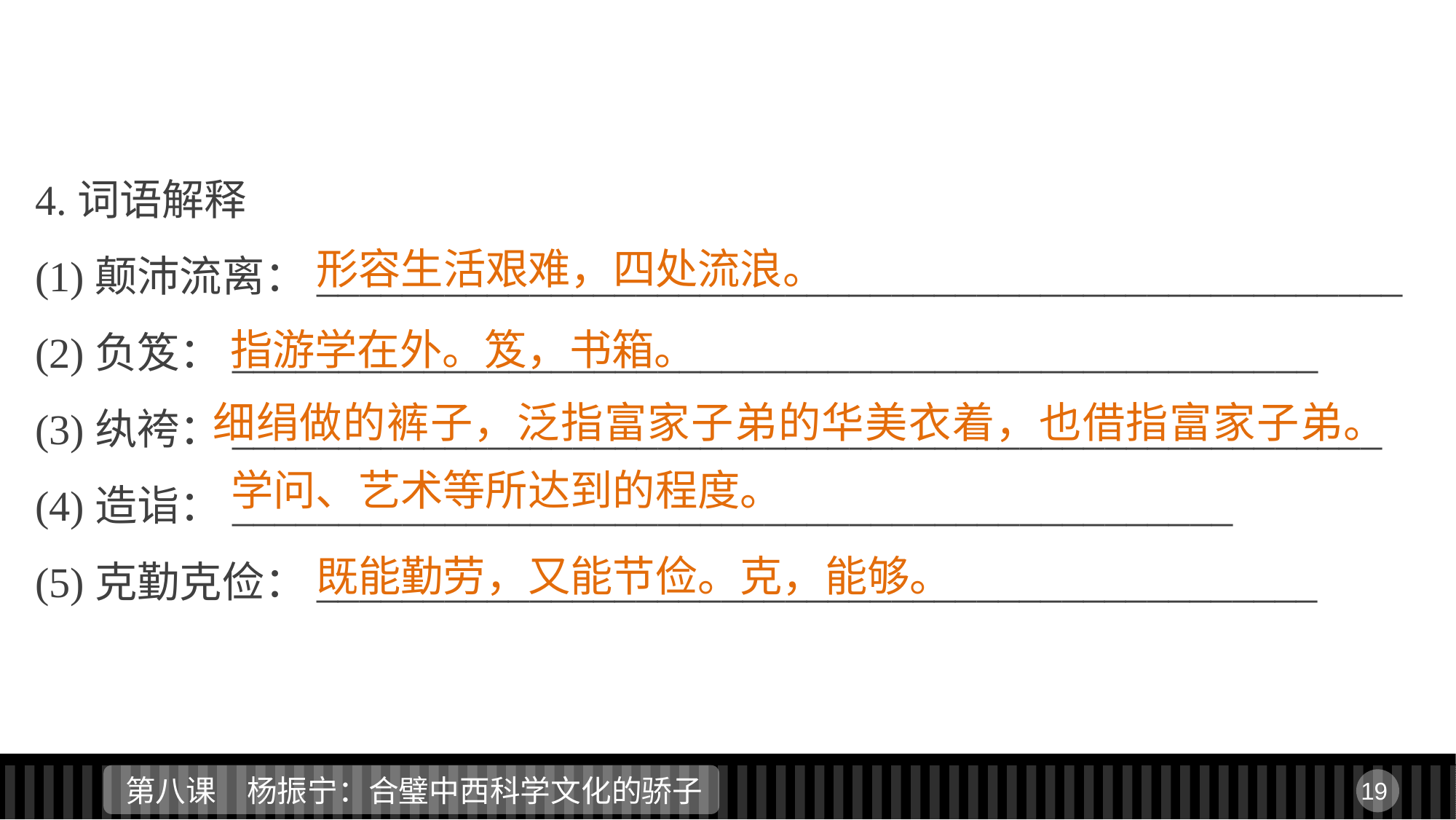

4.词语解释
(1)颠沛流离：___________________________________________________
(2)负笈：___________________________________________________
(3)纨袴：______________________________________________________
(4)造诣：_______________________________________________
(5)克勤克俭：_______________________________________________
形容生活艰难，四处流浪。
指游学在外。笈，书箱。
细绢做的裤子，泛指富家子弟的华美衣着，也借指富家子弟。
学问、艺术等所达到的程度。
既能勤劳，又能节俭。克，能够。